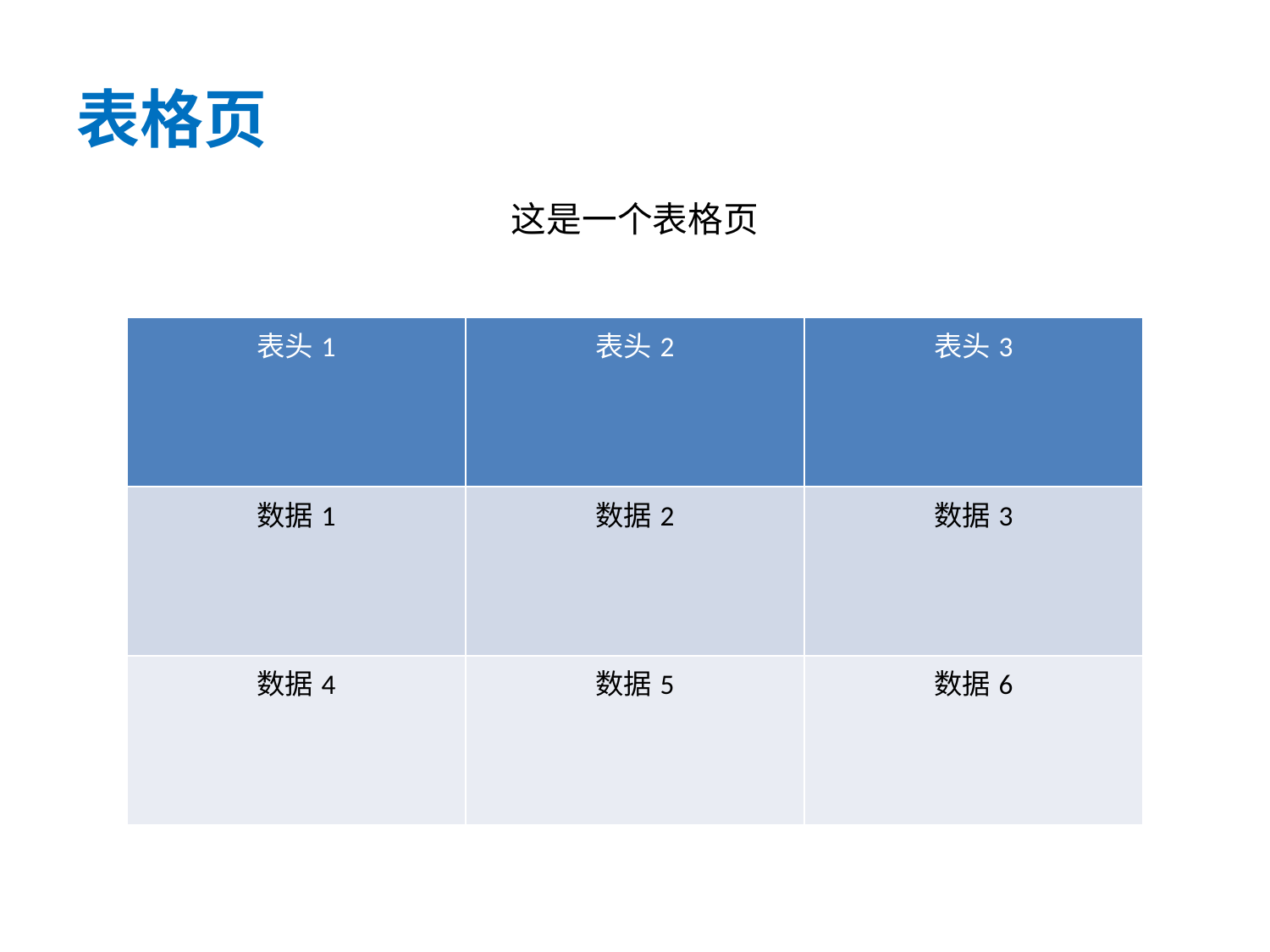

# 表格页
这是一个表格页
| 表头1 | 表头2 | 表头3 |
| --- | --- | --- |
| 数据1 | 数据2 | 数据3 |
| 数据4 | 数据5 | 数据6 |